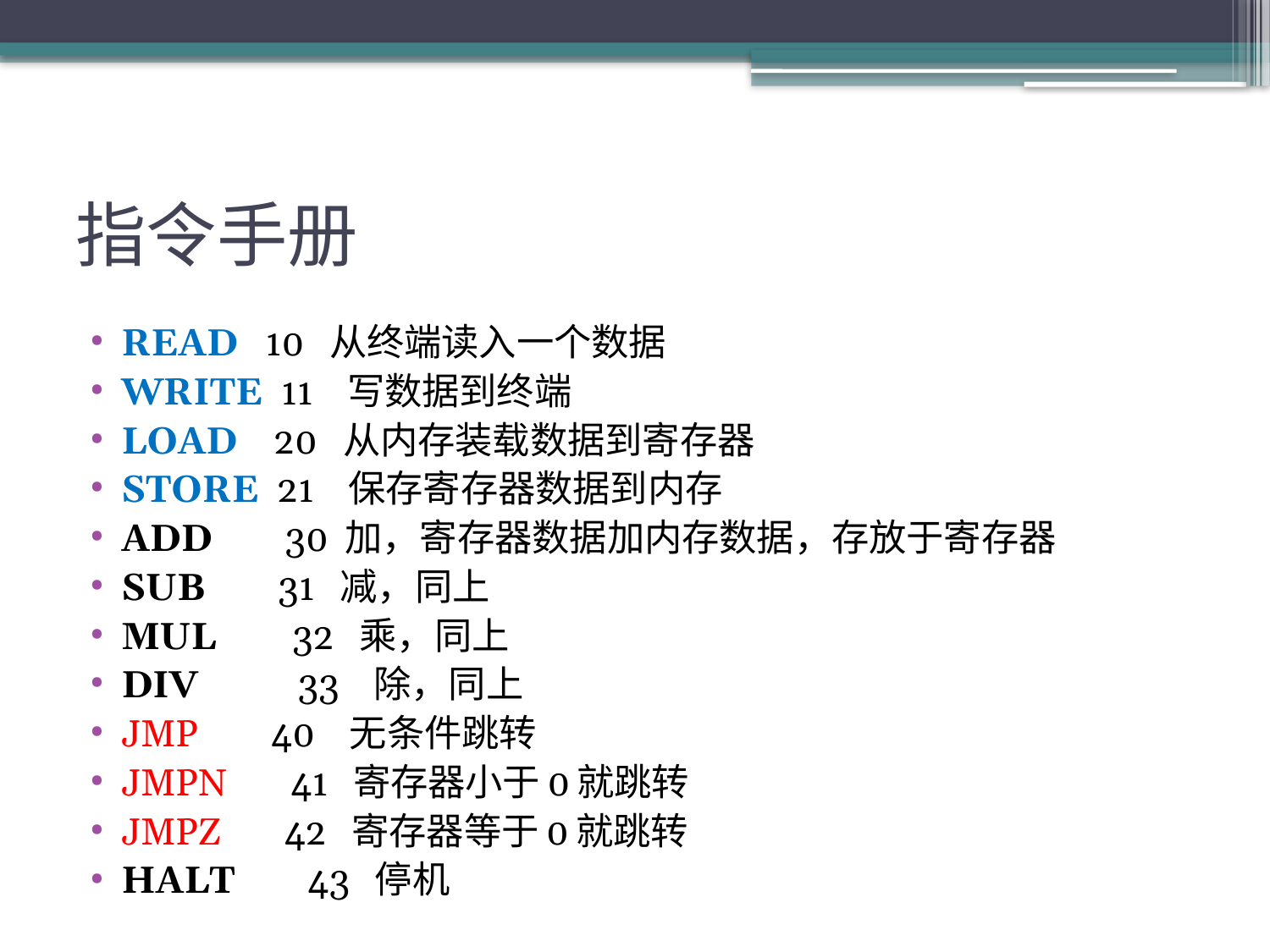

# 指令手册
READ   10  从终端读入一个数据
WRITE  11   写数据到终端
LOAD    20  从内存装载数据到寄存器
STORE  21   保存寄存器数据到内存
ADD        30 加，寄存器数据加内存数据，存放于寄存器
SUB        31  减，同上
MUL        32  乘，同上
DIV           33   除，同上
JMP        40   无条件跳转
JMPN       41  寄存器小于0就跳转
JMPZ       42  寄存器等于0就跳转
HALT        43  停机